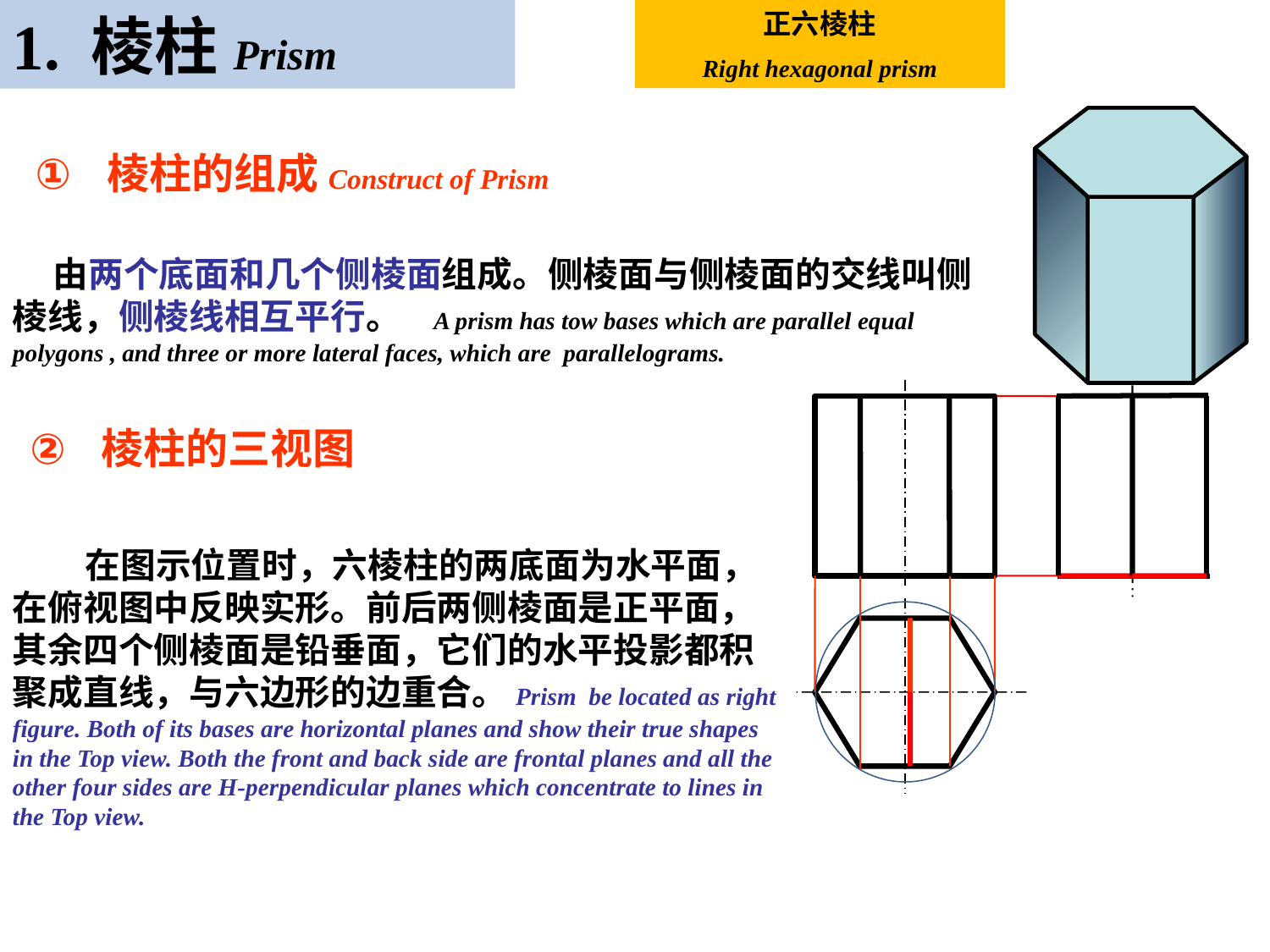

1. 棱柱Prism
正六棱柱
Right hexagonal prism

棱柱的组成Construct of Prism
    由两个底面和几个侧棱面组成。侧棱面与侧棱面的交线叫侧棱线，侧棱线相互平行。   A prism has tow bases which are parallel equal polygons , and three or more lateral faces, which are  parallelograms.

棱柱的三视图
        在图示位置时，六棱柱的两底面为水平面，在俯视图中反映实形。前后两侧棱面是正平面，其余四个侧棱面是铅垂面，它们的水平投影都积聚成直线，与六边形的边重合。Prism  be located as right figure. Both of its bases are horizontal planes and show their true shapes in the Top view. Both the front and back side are frontal planes and all the other four sides are H-perpendicular planes which concentrate to lines in the Top view.